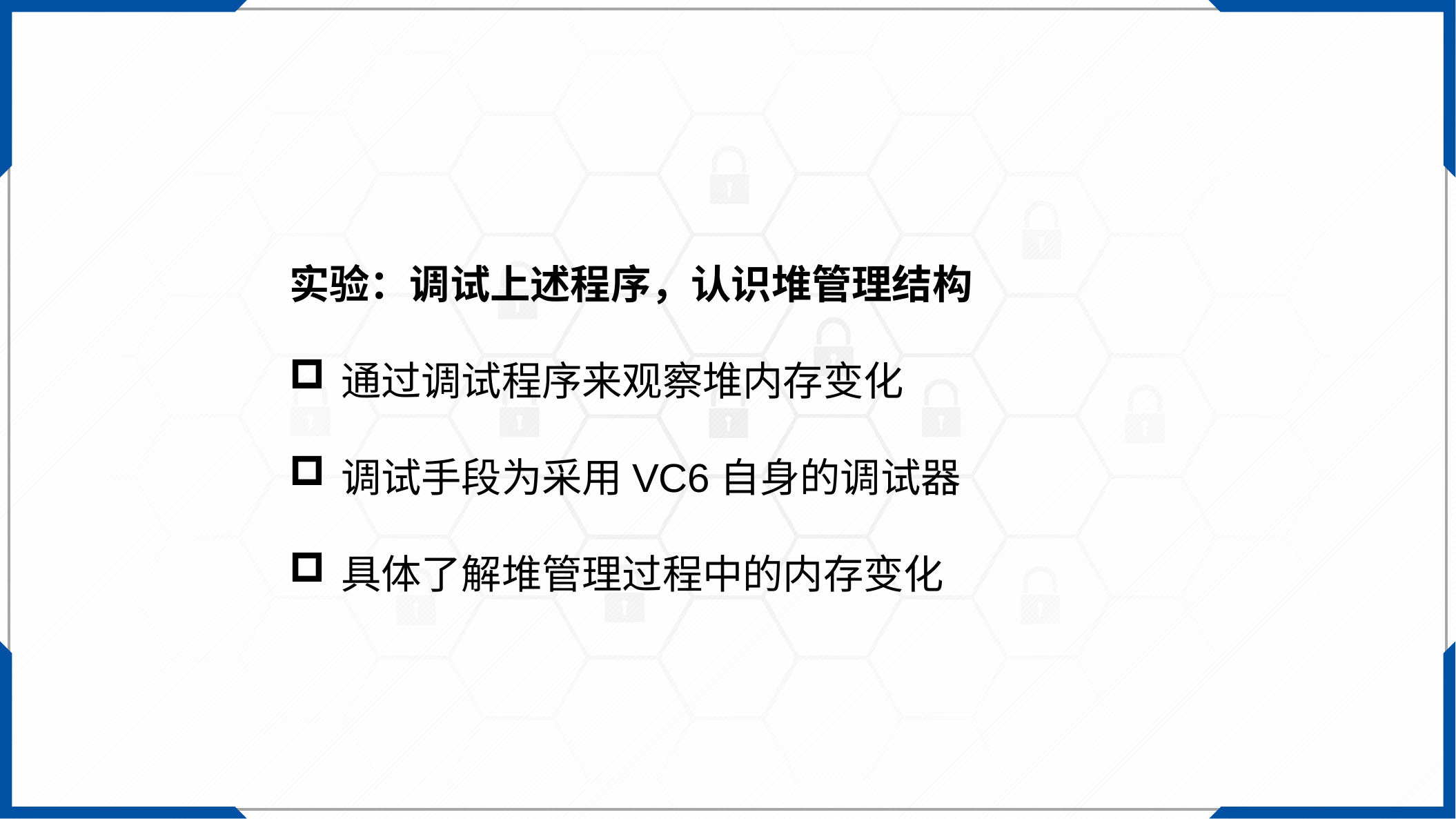

实验：调试上述程序，认识堆管理结构
通过调试程序来观察堆内存变化
调试手段为采用VC6自身的调试器
具体了解堆管理过程中的内存变化